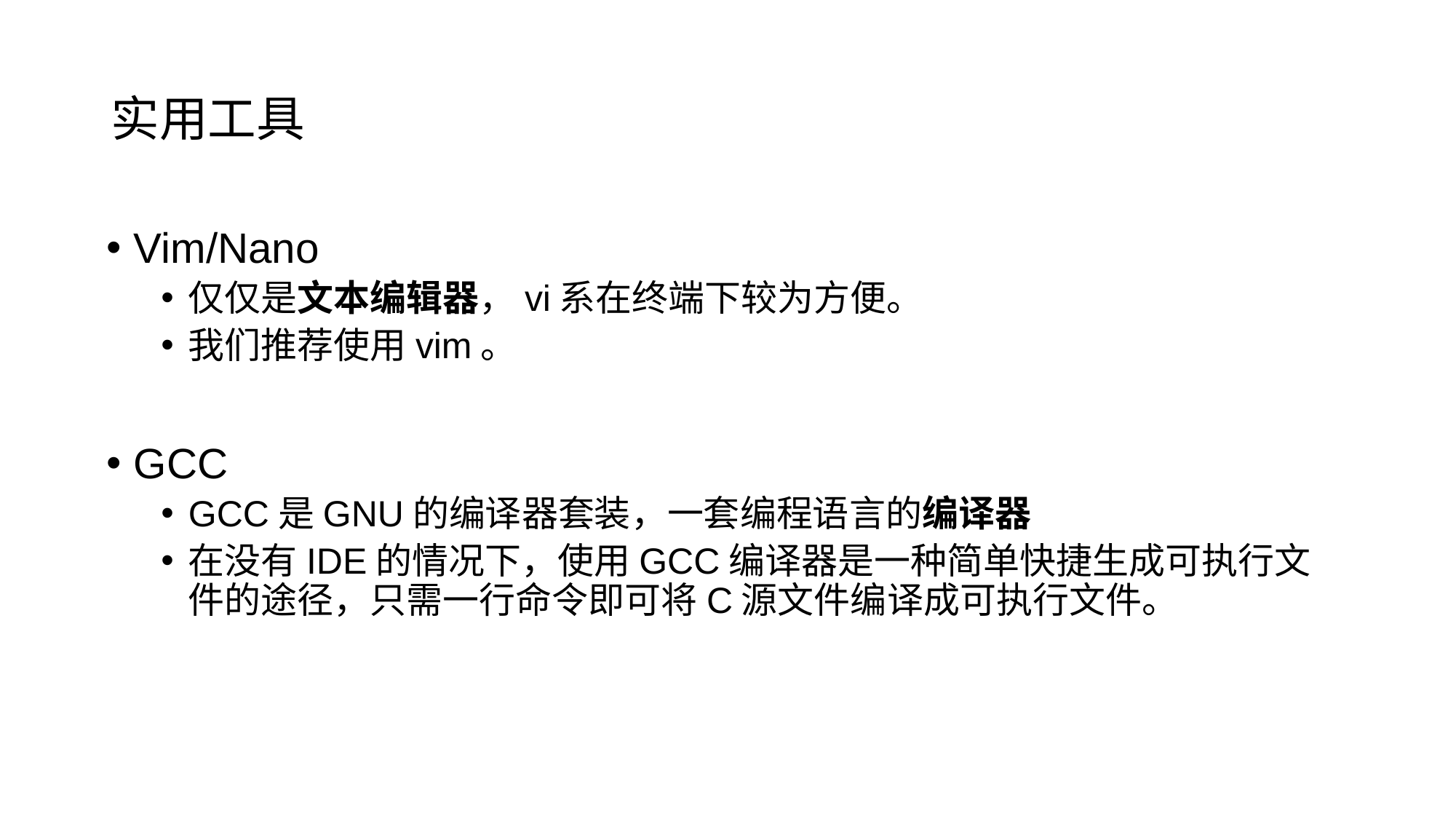

实用工具

Vim/Nano
仅仅是文本编辑器，vi系在终端下较为方便。
我们推荐使用vim。

GCC
GCC是GNU的编译器套装，一套编程语言的编译器
在没有IDE的情况下，使用GCC编译器是一种简单快捷生成可执行文件的途径，只需一行命令即可将C源文件编译成可执行文件。